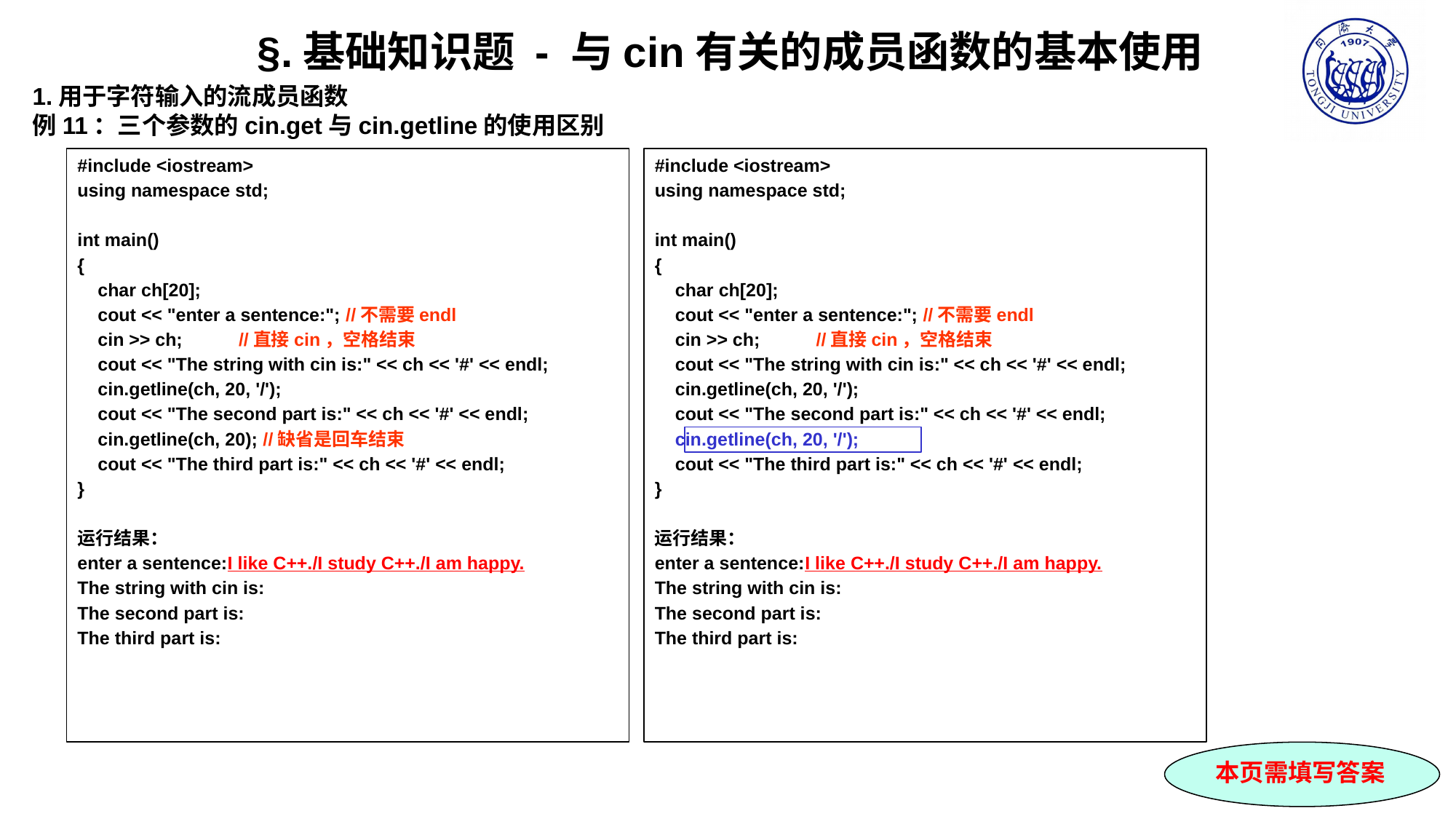

§.基础知识题 - 与cin有关的成员函数的基本使用
1.用于字符输入的流成员函数
例11：三个参数的cin.get与cin.getline的使用区别
#include <iostream>
using namespace std;

int main()
{
    char ch[20];
    cout << "enter a sentence:"; //不需要endl
    cin >> ch;           //直接cin，空格结束
    cout << "The string with cin is:" << ch << '#' << endl;
    cin.getline(ch, 20, '/');
    cout << "The second part is:" << ch << '#' << endl;
    cin.getline(ch, 20); //缺省是回车结束
    cout << "The third part is:" << ch << '#' << endl;
}

运行结果：
enter a sentence:I like C++./I study C++./I am happy.
The string with cin is:
The second part is:
The third part is:
#include <iostream>
using namespace std;

int main()
{
    char ch[20];
    cout << "enter a sentence:"; //不需要endl
    cin >> ch;           //直接cin，空格结束
    cout << "The string with cin is:" << ch << '#' << endl;
    cin.getline(ch, 20, '/');
    cout << "The second part is:" << ch << '#' << endl;
    cin.getline(ch, 20, '/');
    cout << "The third part is:" << ch << '#' << endl;
}

运行结果：
enter a sentence:I like C++./I study C++./I am happy.
The string with cin is:
The second part is:
The third part is:

本页需填写答案